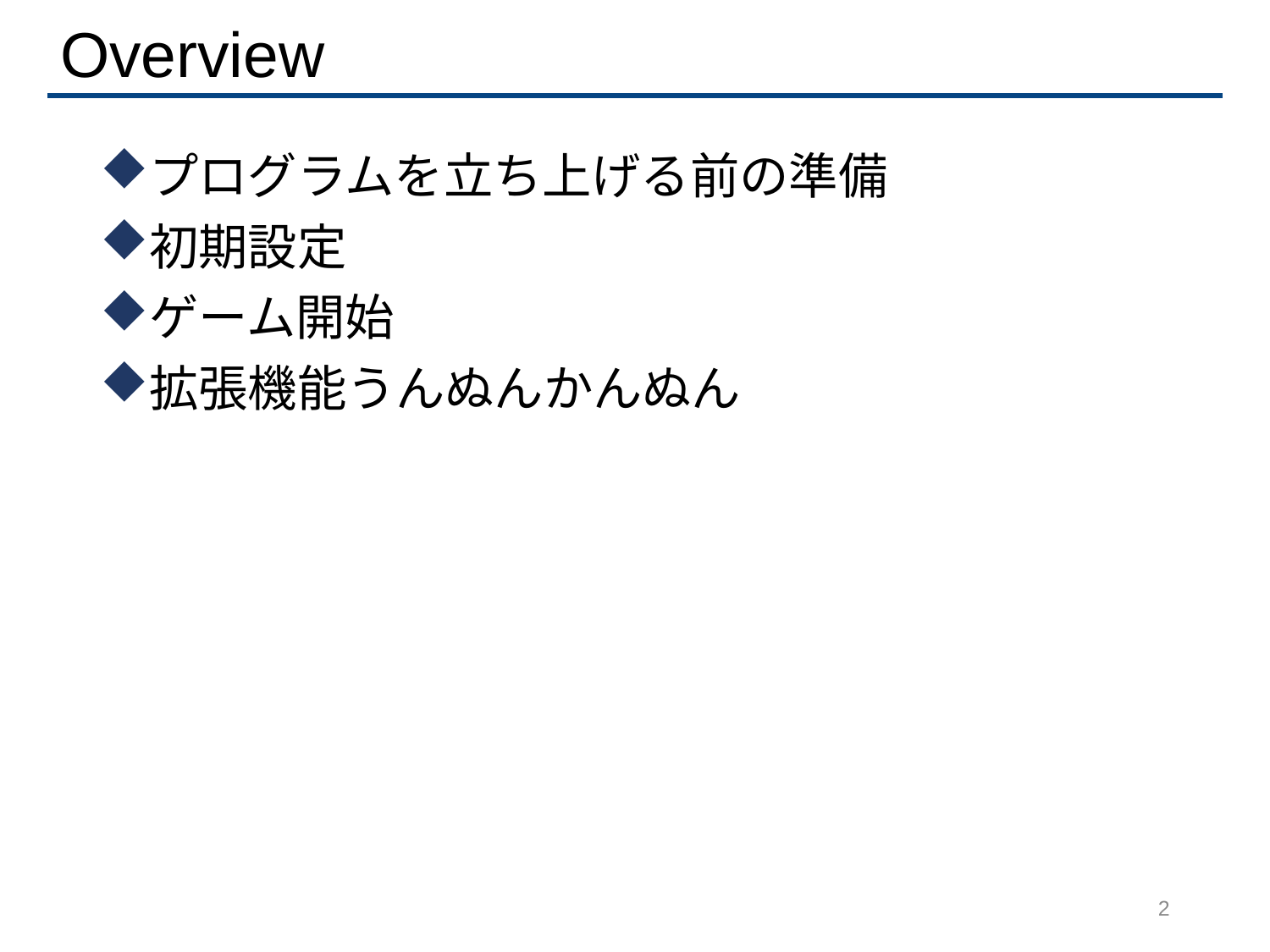

# Overview
プログラムを立ち上げる前の準備
初期設定
ゲーム開始
拡張機能うんぬんかんぬん
2